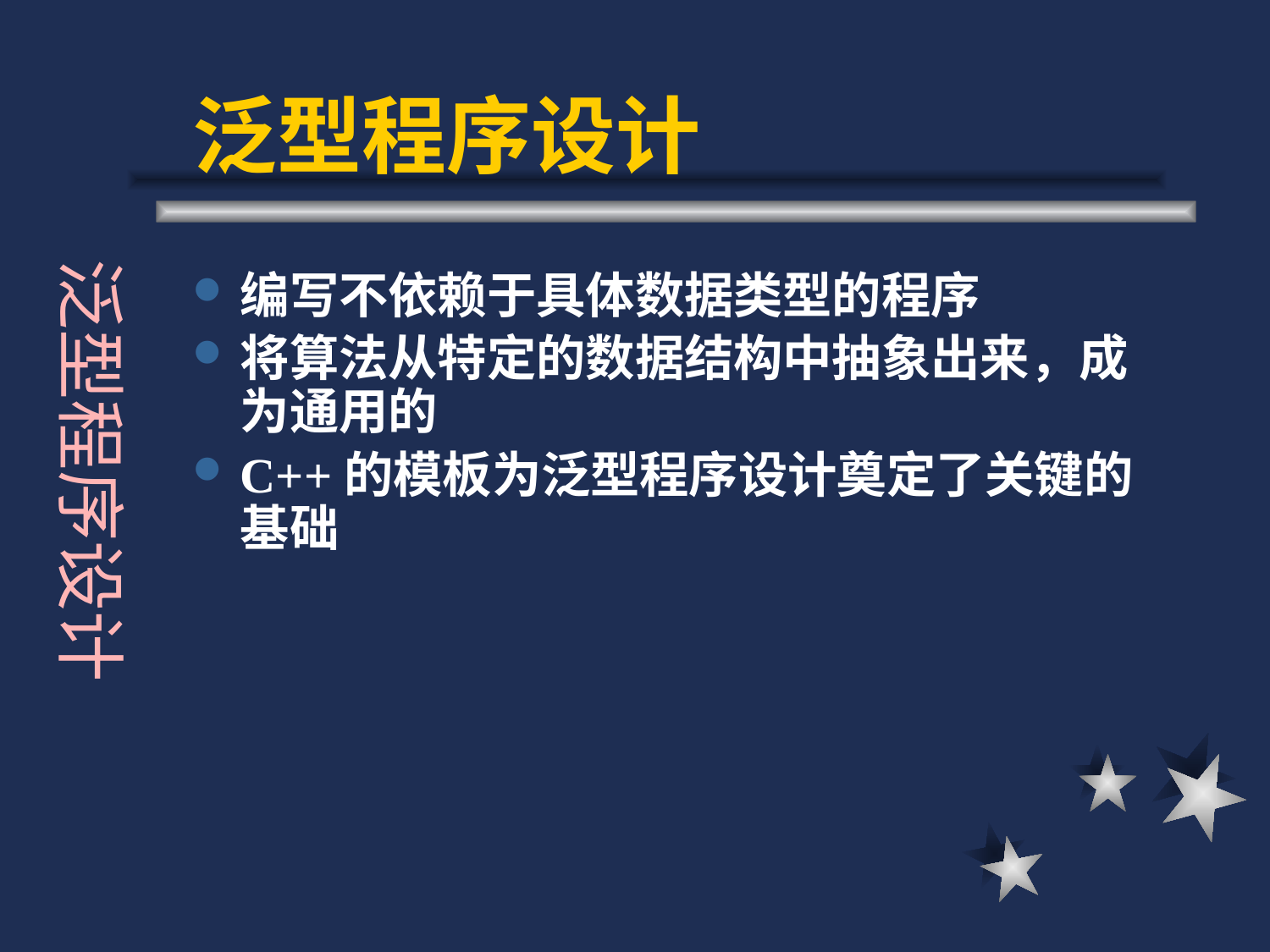

# 泛型程序设计
泛型程序设计
编写不依赖于具体数据类型的程序
将算法从特定的数据结构中抽象出来，成为通用的
C++的模板为泛型程序设计奠定了关键的基础

2